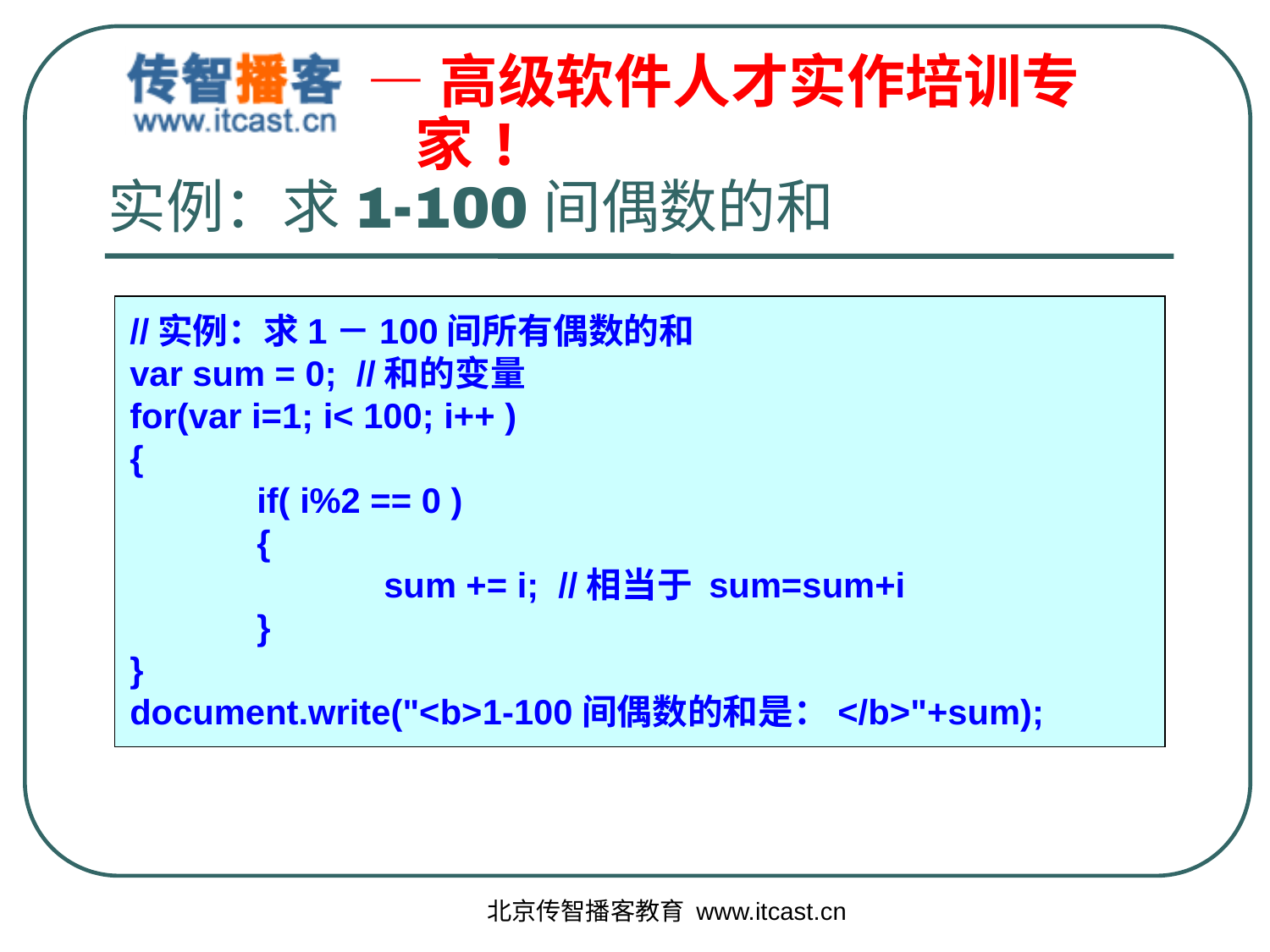

实例：求1-100间偶数的和
//实例：求1－100间所有偶数的和
var sum = 0;  //和的变量
for(var i=1; i< 100; i++ )
{
	if( i%2 == 0 )
	{
		sum += i;  //相当于 sum=sum+i
	}
}
document.write("<b>1-100间偶数的和是：</b>"+sum);